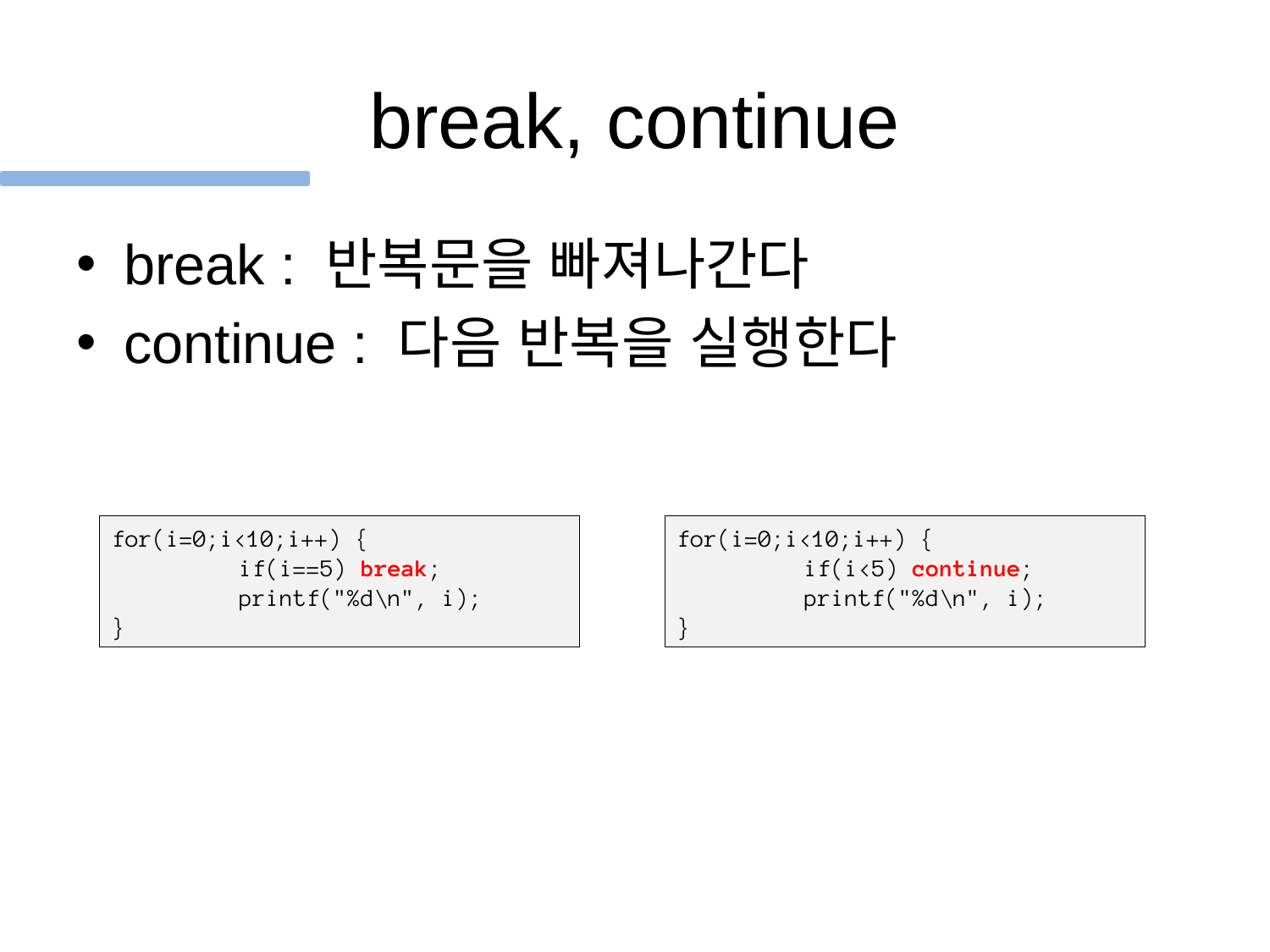

# break, continue

break : 반복문을 빠져나간다
continue : 다음 반복을 실행한다
for(i=0;i<10;i++) {
	if(i==5) break;
	printf("%d\n", i);
}
for(i=0;i<10;i++) {
	if(i<5) continue;
	printf("%d\n", i);
}